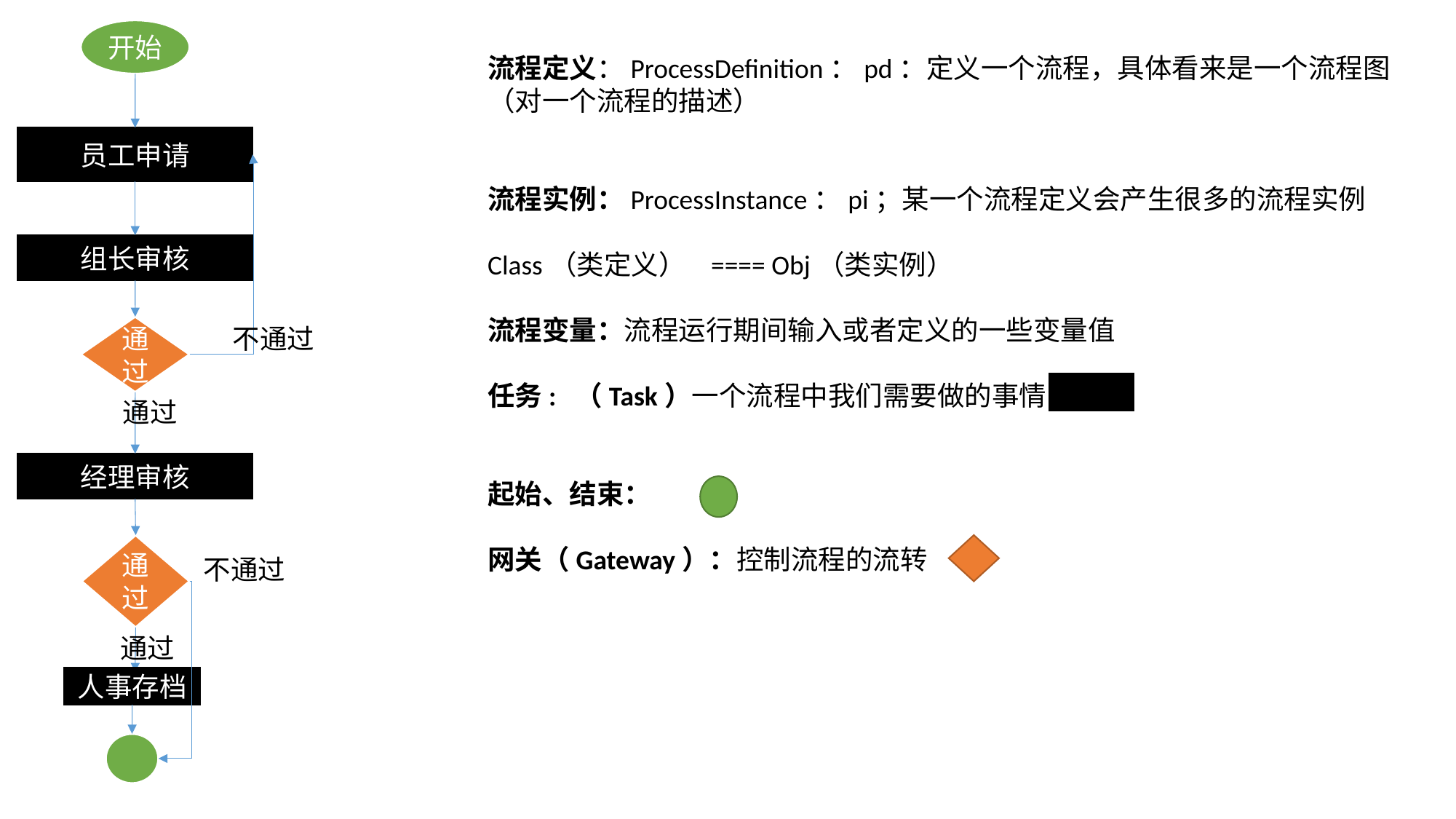

开始
流程定义：ProcessDefinition：pd：定义一个流程，具体看来是一个流程图（对一个流程的描述）

流程实例：ProcessInstance：pi；某一个流程定义会产生很多的流程实例

Class（类定义）   ==== Obj（类实例）

流程变量：流程运行期间输入或者定义的一些变量值

任务:  （Task）一个流程中我们需要做的事情

起始、结束：

网关（Gateway）：控制流程的流转

员工申请
组长审核
通过
不通过

通过
经理审核

通过

不通过
通过
人事存档